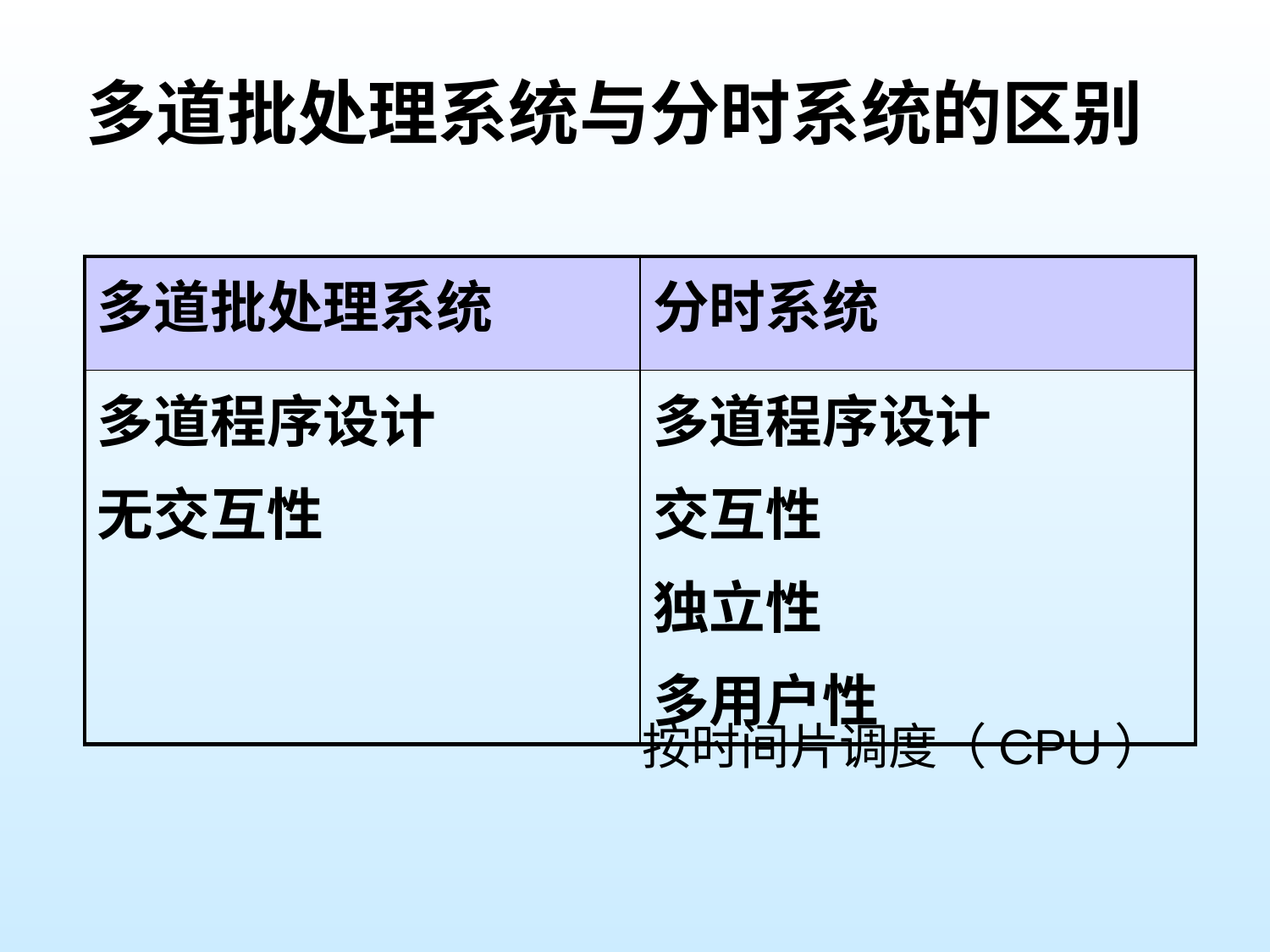

# 多道批处理系统与分时系统的区别
| 多道批处理系统 | 分时系统 |
| --- | --- |
| 多道程序设计 无交互性 | 多道程序设计 交互性 独立性 多用户性 |

按时间片调度（CPU）